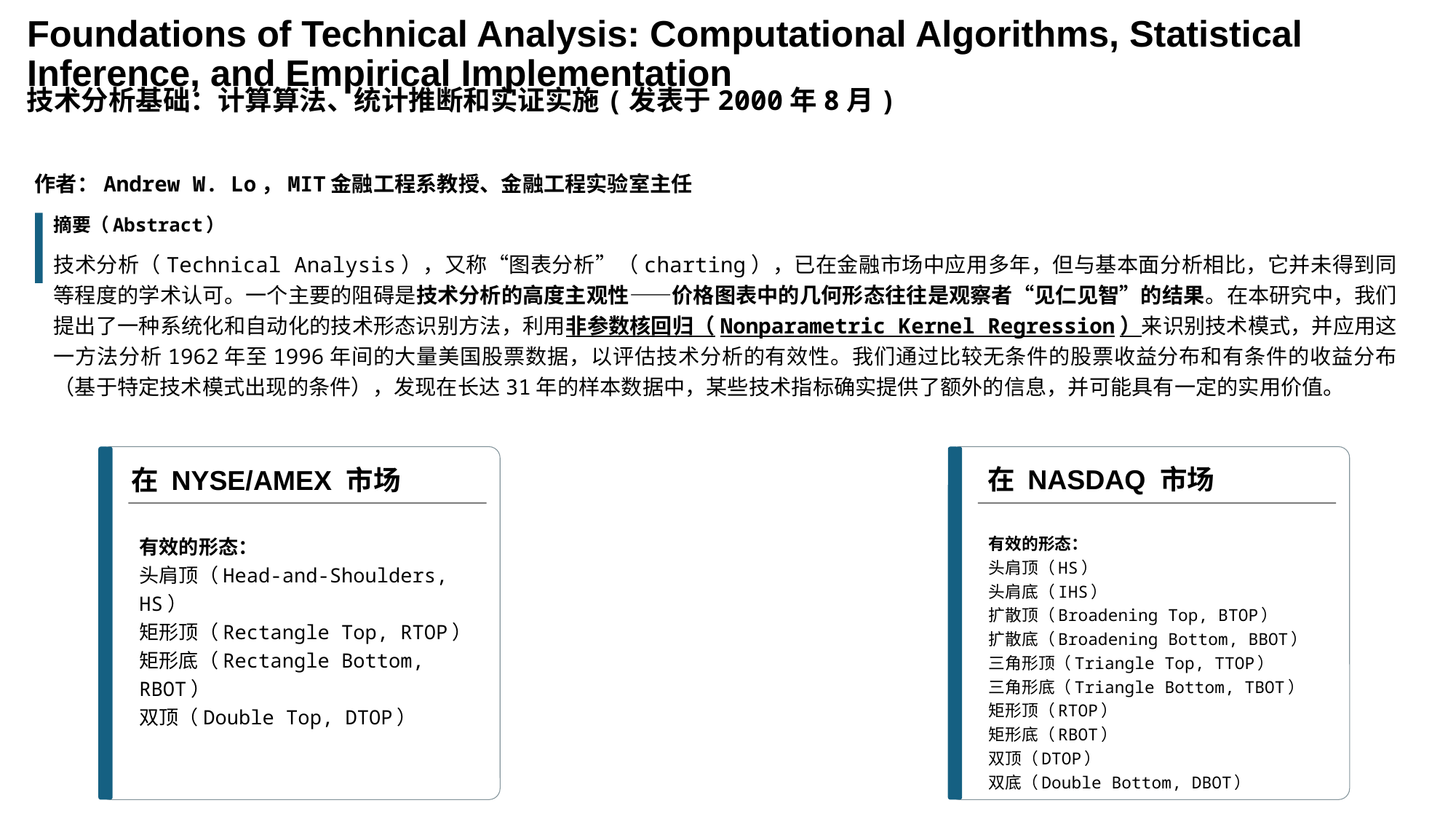

Foundations of Technical Analysis: Computational Algorithms, Statistical
Inference, and Empirical Implementation
技术分析基础：计算算法、统计推断和实证实施(发表于2000年8月)
作者：Andrew W. Lo，MIT金融工程系教授、金融工程实验室主任

摘要（Abstract）

技术分析（Technical Analysis），又称“图表分析”（charting），已在金融市场中应用多年，但与基本面分析相比，它并未得到同等程度的学术认可。一个主要的阻碍是技术分析的高度主观性——价格图表中的几何形态往往是观察者“见仁见智”的结果。在本研究中，我们提出了一种系统化和自动化的技术形态识别方法，利用非参数核回归（Nonparametric Kernel Regression）来识别技术模式，并应用这一方法分析1962年至1996年间的大量美国股票数据，以评估技术分析的有效性。我们通过比较无条件的股票收益分布和有条件的收益分布（基于特定技术模式出现的条件），发现在长达31年的样本数据中，某些技术指标确实提供了额外的信息，并可能具有一定的实用价值。

在 NASDAQ 市场
在 NYSE/AMEX 市场

有效的形态：
头肩顶（Head-and-Shoulders, HS）
矩形顶（Rectangle Top, RTOP）
矩形底（Rectangle Bottom, RBOT）
双顶（Double Top, DTOP）

有效的形态：
头肩顶（HS）
头肩底（IHS）
扩散顶（Broadening Top, BTOP）
扩散底（Broadening Bottom, BBOT）
三角形顶（Triangle Top, TTOP）
三角形底（Triangle Bottom, TBOT）
矩形顶（RTOP）
矩形底（RBOT）
双顶（DTOP）
双底（Double Bottom, DBOT）